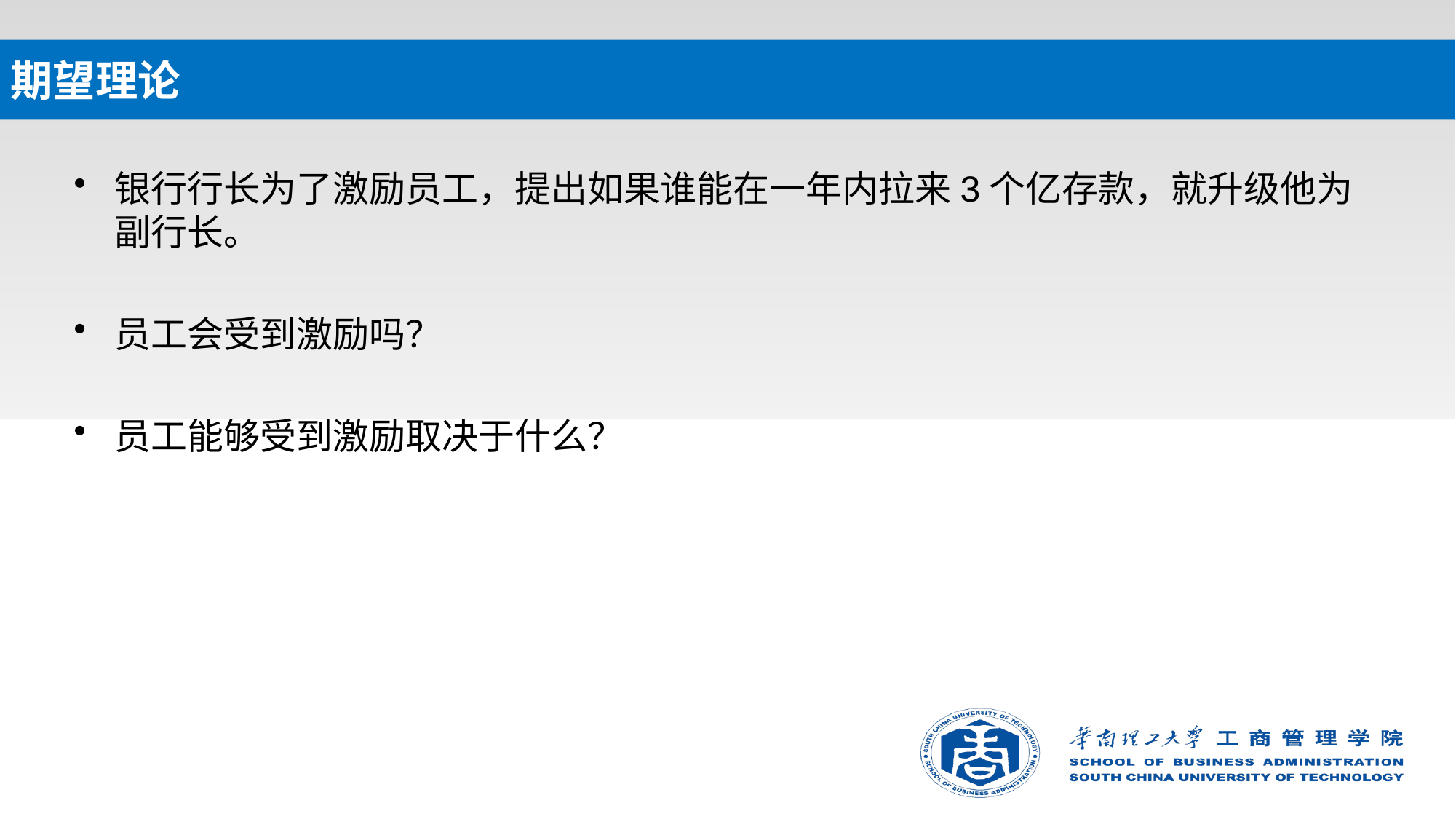

# 期望理论
银行行长为了激励员工，提出如果谁能在一年内拉来3个亿存款，就升级他为副行长。

员工会受到激励吗？

员工能够受到激励取决于什么？